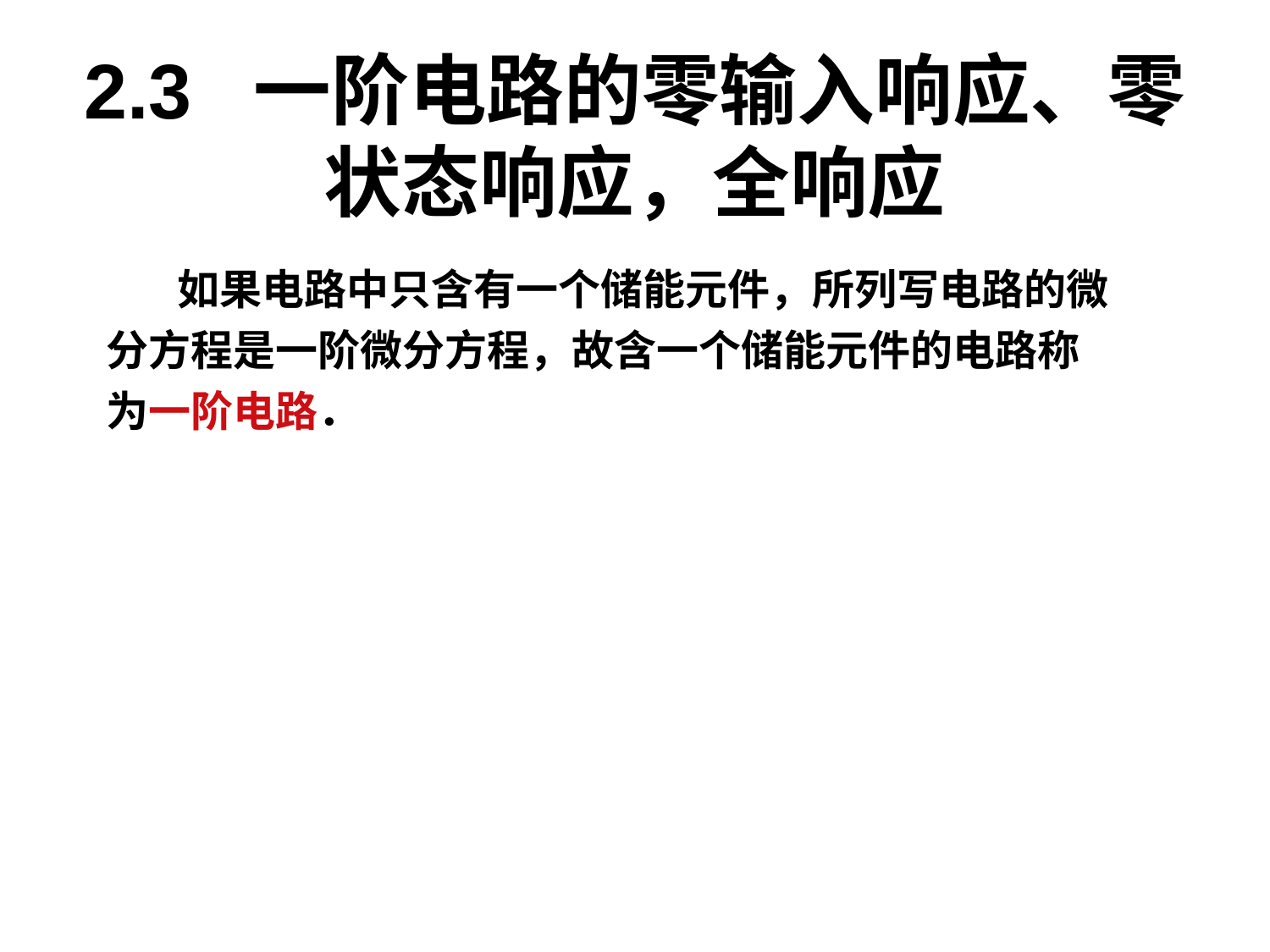

# 2.3  一阶电路的零输入响应、零状态响应，全响应
　   如果电路中只含有一个储能元件，所列写电路的微分方程是一阶微分方程，故含一个储能元件的电路称为一阶电路．